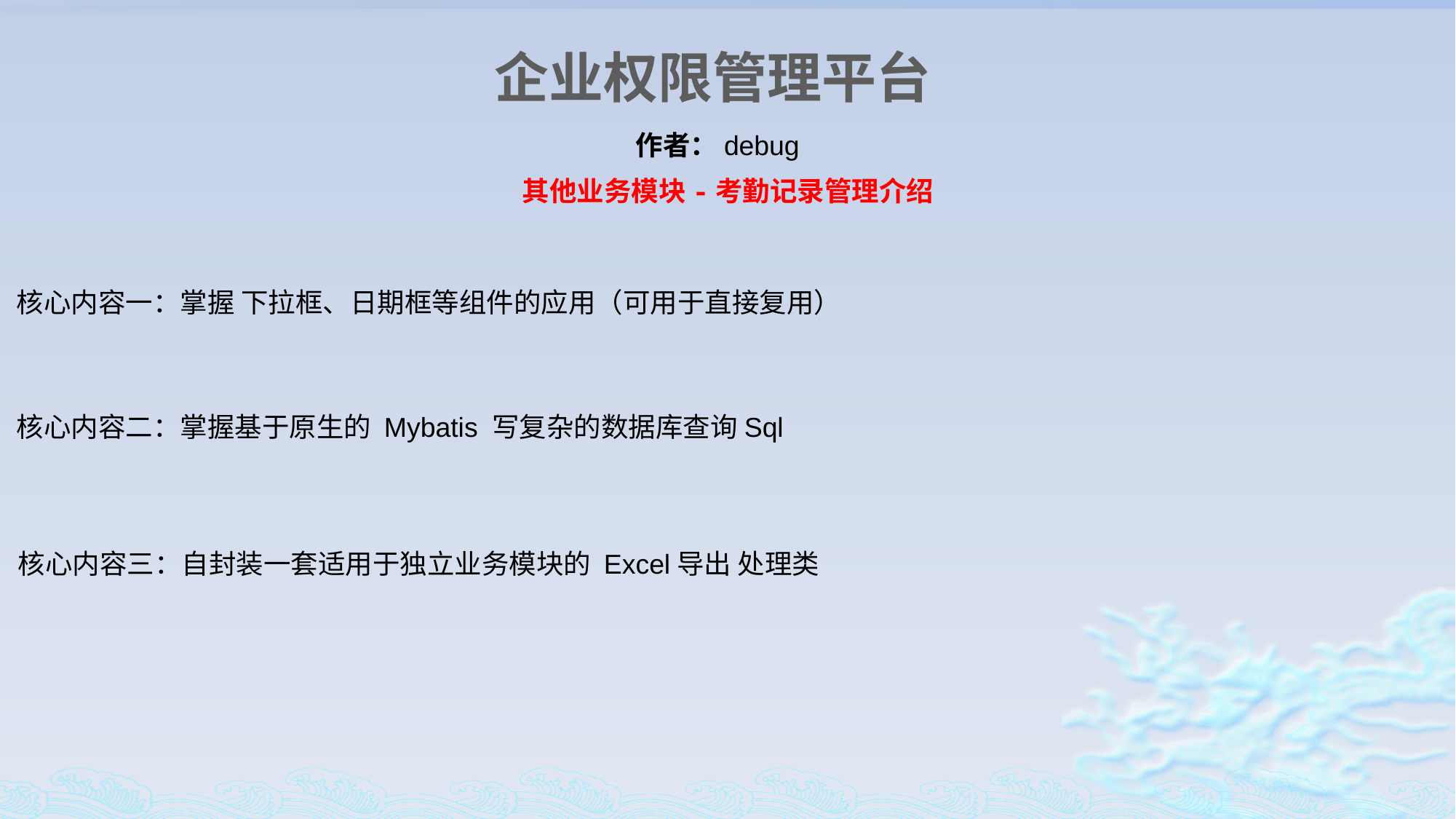

企业权限管理平台
作者：debug
其他业务模块-考勤记录管理介绍
核心内容一：掌握 下拉框、日期框等组件的应用（可用于直接复用）
核心内容二：掌握基于原生的 Mybatis 写复杂的数据库查询Sql
核心内容三：自封装一套适用于独立业务模块的 Excel导出 处理类